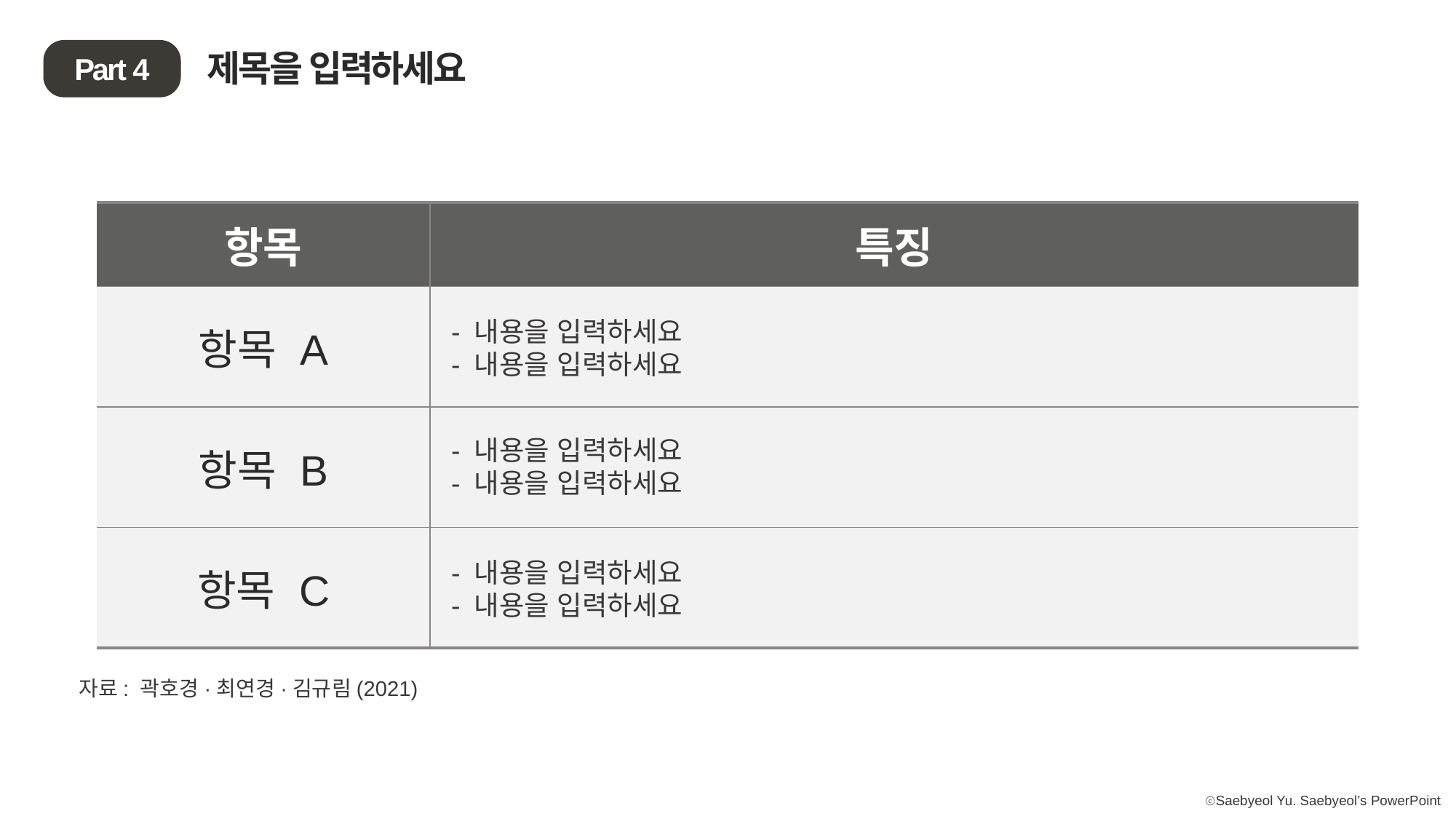

제목을 입력하세요
Part 4
| 항목 | 특징 |
| --- | --- |
| 항목 A |  |
| 항목 B |  |
| 항목 C |  |
- 내용을 입력하세요
- 내용을 입력하세요
- 내용을 입력하세요
- 내용을 입력하세요
- 내용을 입력하세요
- 내용을 입력하세요
자료: 곽호경·최연경·김규림(2021)